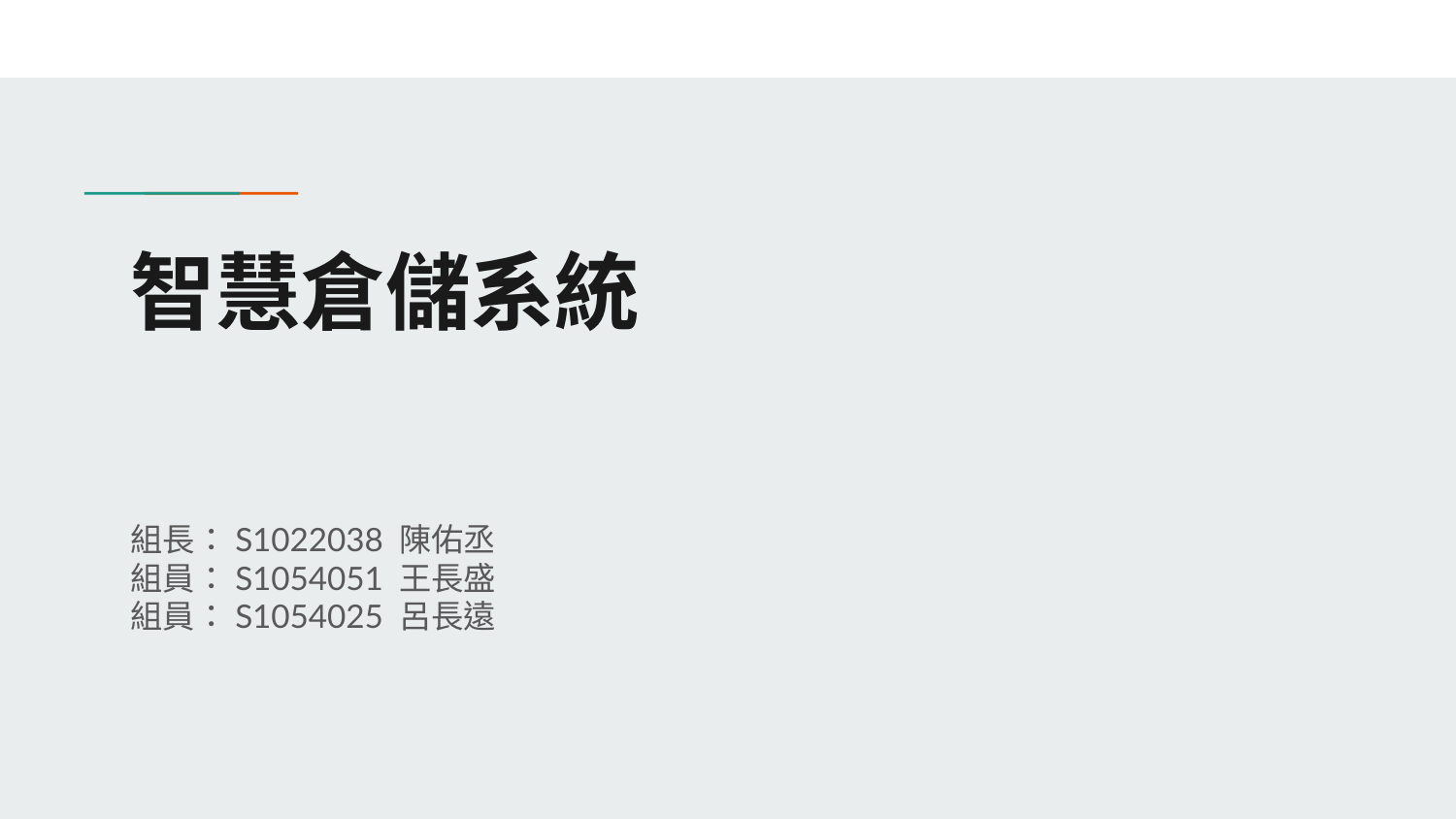

# 智慧倉儲系統
組長：S1022038 陳佑丞
組員：S1054051 王長盛
組員：S1054025 呂長遠